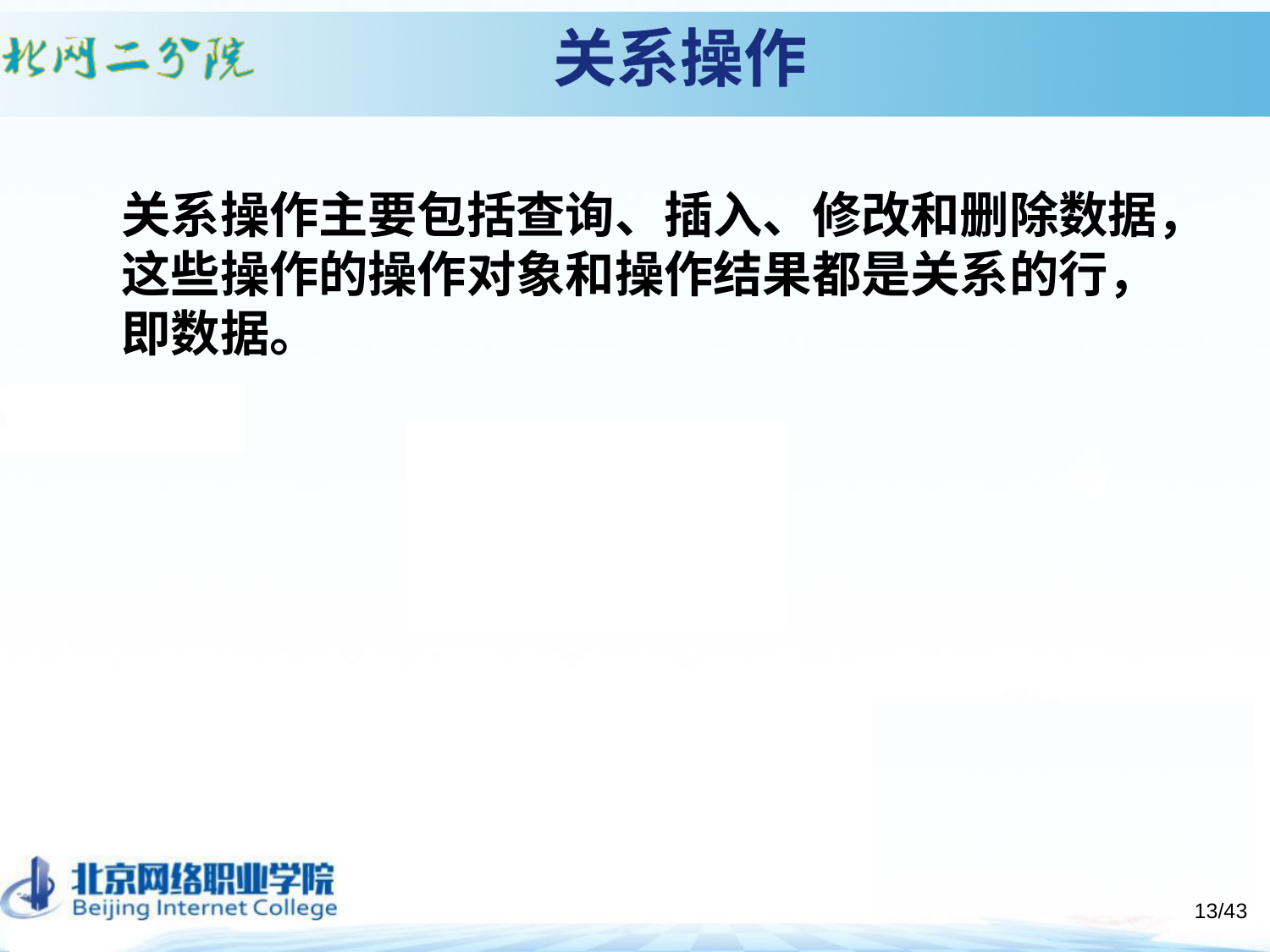

# 关系操作
关系操作主要包括查询、插入、修改和删除数据，这些操作的操作对象和操作结果都是关系的行，即数据。
13/43